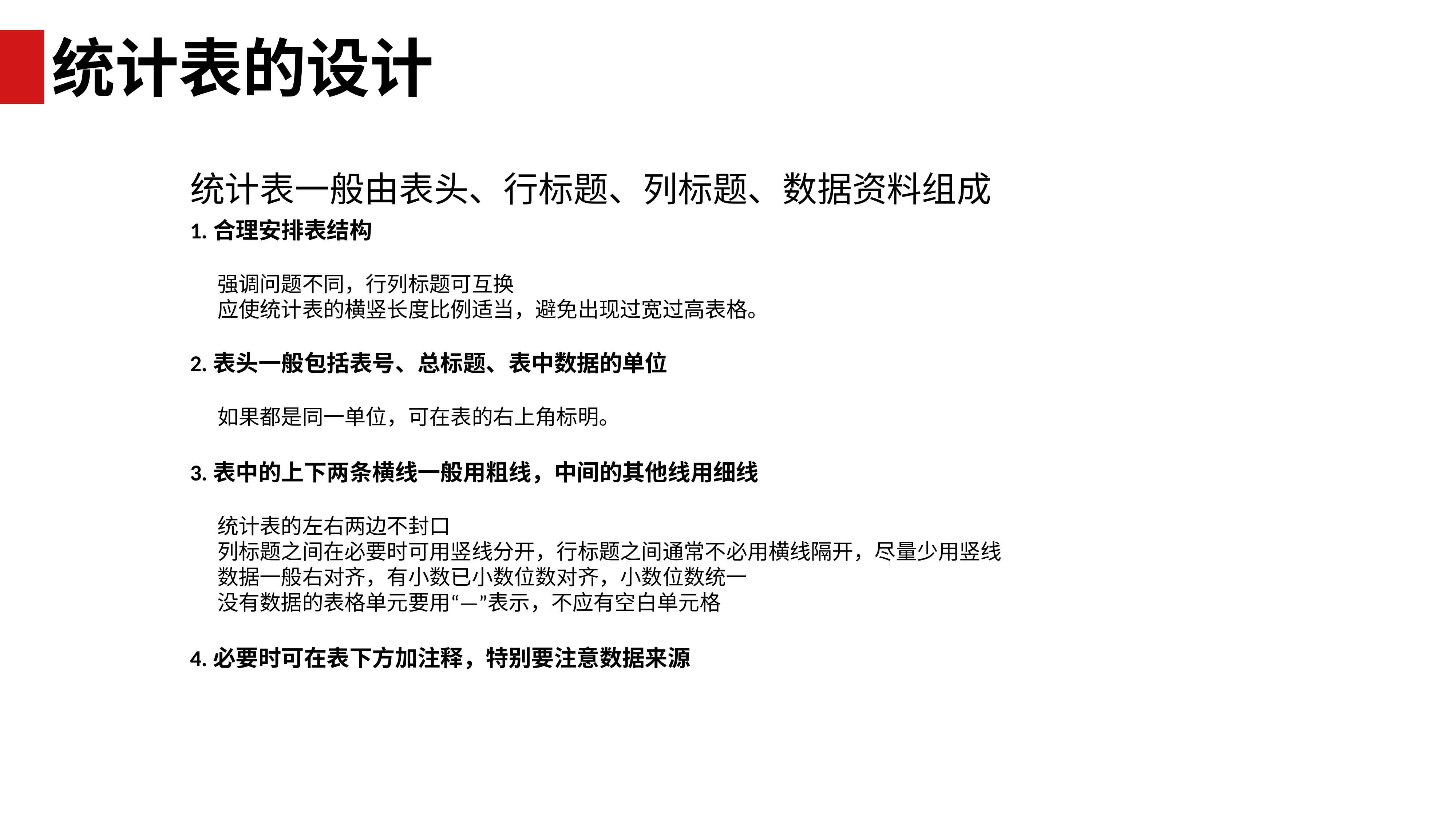

统计表的设计

统计表一般由表头、行标题、列标题、数据资料组成

1.合理安排表结构

强调问题不同，行列标题可互换
应使统计表的横竖长度比例适当，避免出现过宽过高表格。

2.表头一般包括表号、总标题、表中数据的单位

如果都是同一单位，可在表的右上角标明。

3.表中的上下两条横线一般用粗线，中间的其他线用细线

统计表的左右两边不封口
列标题之间在必要时可用竖线分开，行标题之间通常不必用横线隔开，尽量少用竖线
数据一般右对齐，有小数已小数位数对齐，小数位数统一
没有数据的表格单元要用“—”表示，不应有空白单元格

4.必要时可在表下方加注释，特别要注意数据来源
54